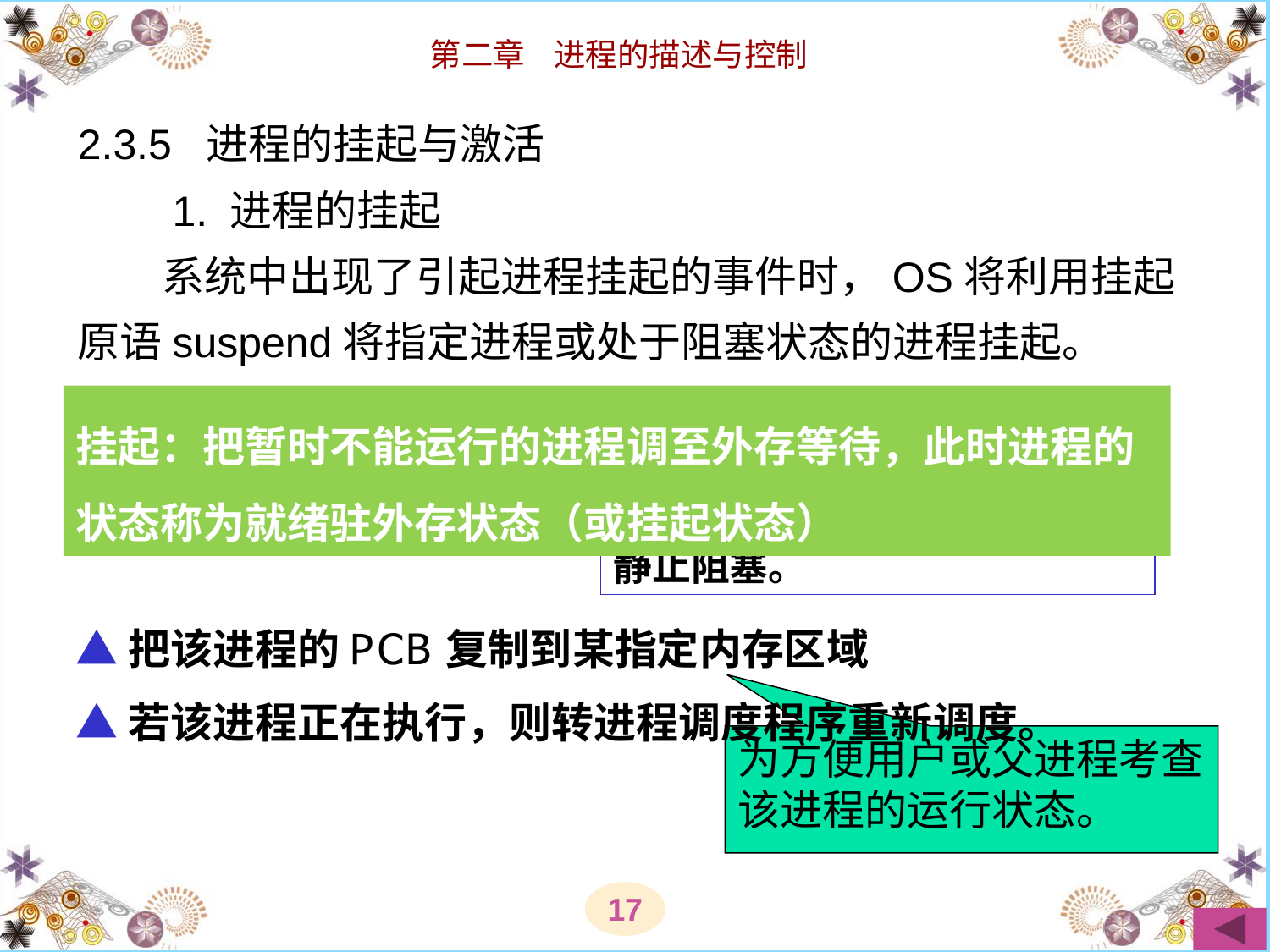

# 2.3.5  进程的挂起与激活 　　1. 进程的挂起 　　系统中出现了引起进程挂起的事件时，OS将利用挂起原语suspend将指定进程或处于阻塞状态的进程挂起。
挂起原语的执行过程：
挂起：把暂时不能运行的进程调至外存等待，此时进程的状态称为就绪驻外存状态（或挂起状态）
若处于活动就绪或执行状态，则将其转为静止就绪；
若处于活动阻塞,则将其转为静止阻塞。
▲检查被挂起进程的状态：
▲把该进程的PCB复制到某指定内存区域
▲若该进程正在执行，则转进程调度程序重新调度。
为方便用户或父进程考查该进程的运行状态。